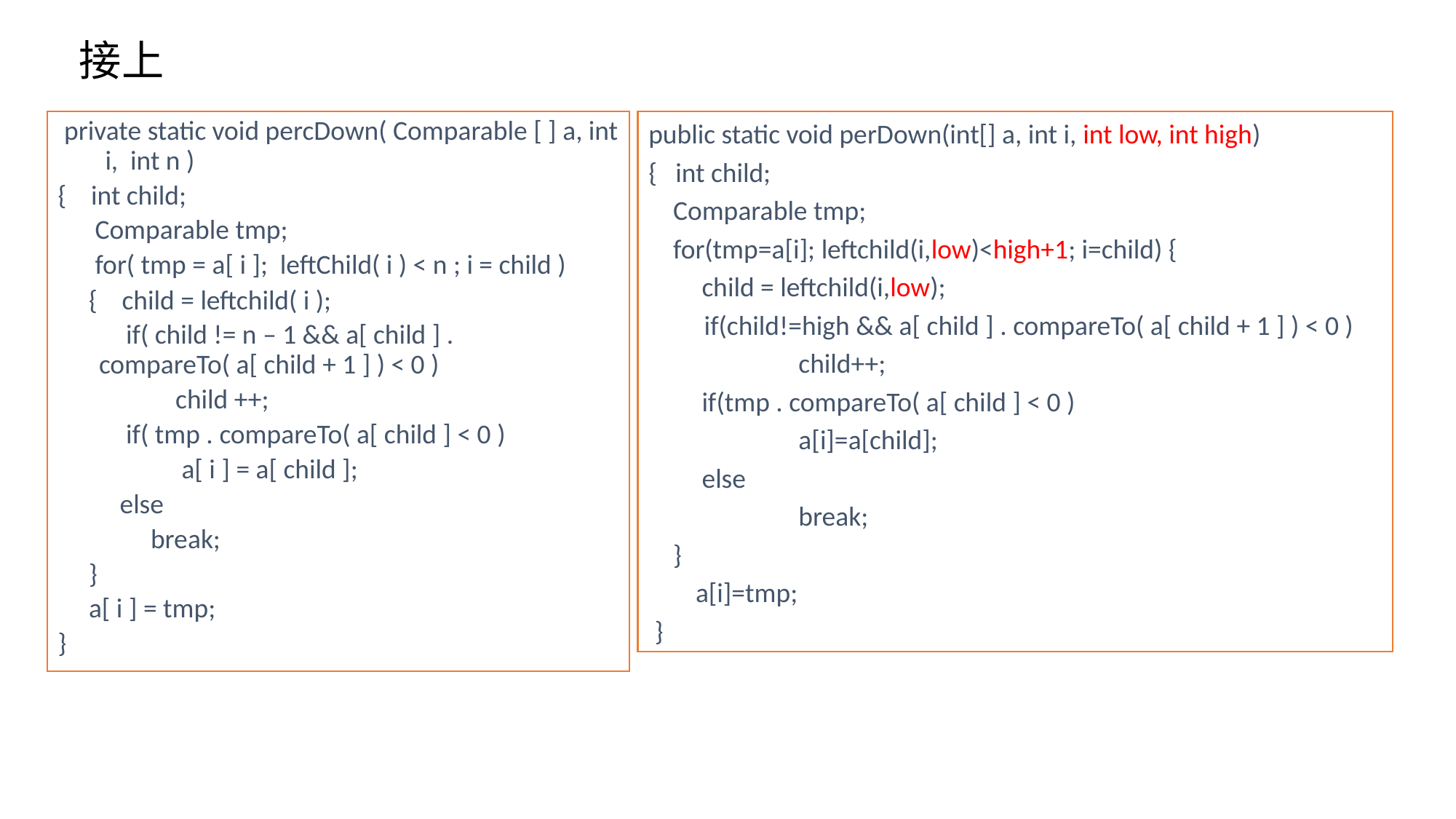

接上

 private static void percDown( Comparable [ ] a, int  i,  int n )
{    int child;
      Comparable tmp;
      for( tmp = a[ i ];  leftChild( i ) < n ; i = child )
     {    child = leftchild( i );
           if( child != n – 1 && a[ child ] . compareTo( a[ child + 1 ] ) < 0 )
                   child ++;
           if( tmp . compareTo( a[ child ] < 0 )
                    a[ i ] = a[ child ];
          else
               break;
     }
     a[ i ] = tmp;
}
public static void perDown(int[] a, int i, int low, int high)
{   int child;
    Comparable tmp;
    for(tmp=a[i]; leftchild(i,low)<high+1; i=child) {
    	  child = leftchild(i,low);
         if(child!=high && a[ child ] . compareTo( a[ child + 1 ] ) < 0 )
        	child++;
    	  if(tmp . compareTo( a[ child ] < 0 )
        	a[i]=a[child];
    	  else
        	break;
    }
	 a[i]=tmp;
 }